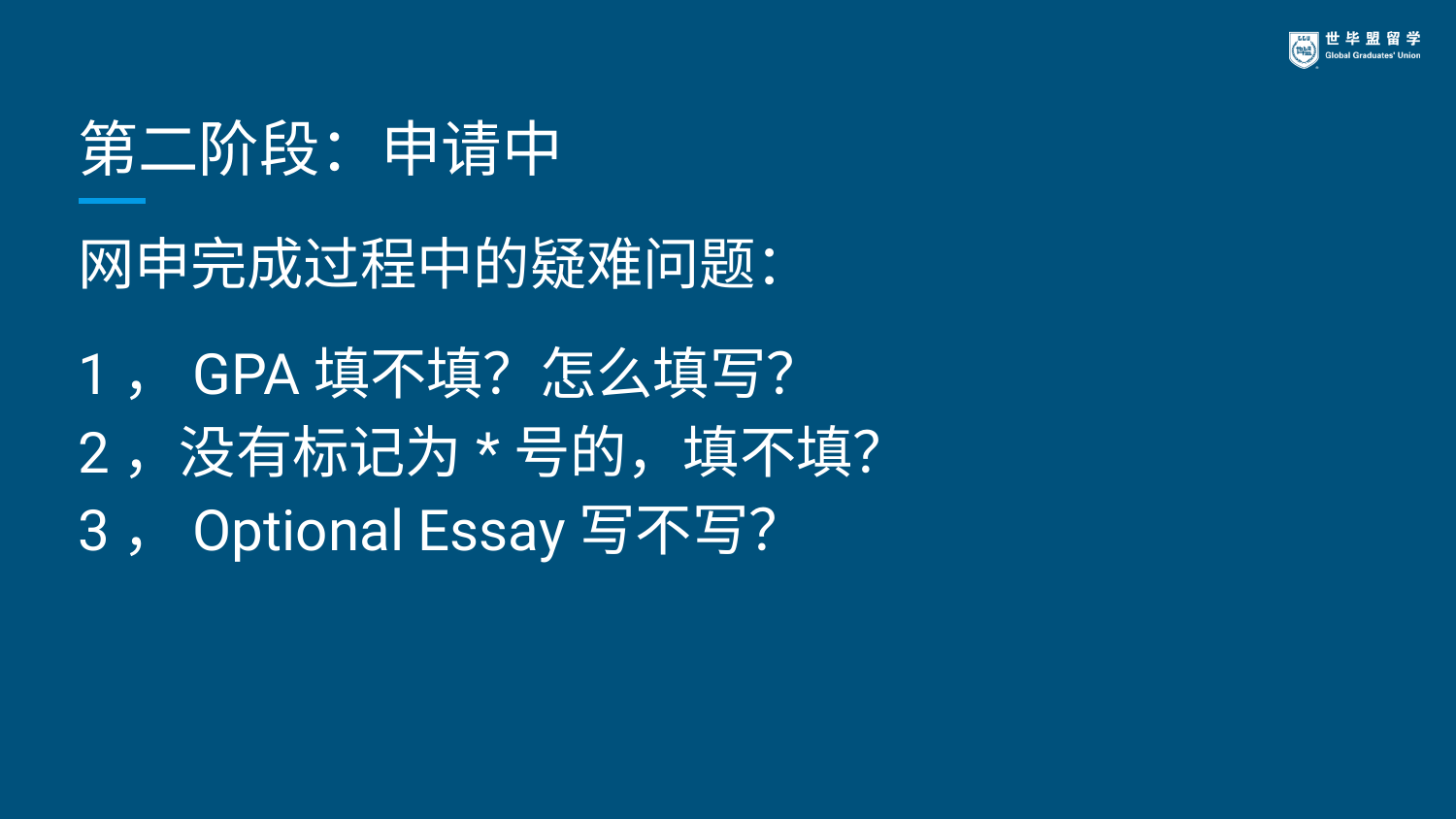

# 第二阶段：申请中
网申完成过程中的疑难问题：
1，GPA填不填？怎么填写？
2，没有标记为*号的，填不填？
3，Optional Essay写不写？